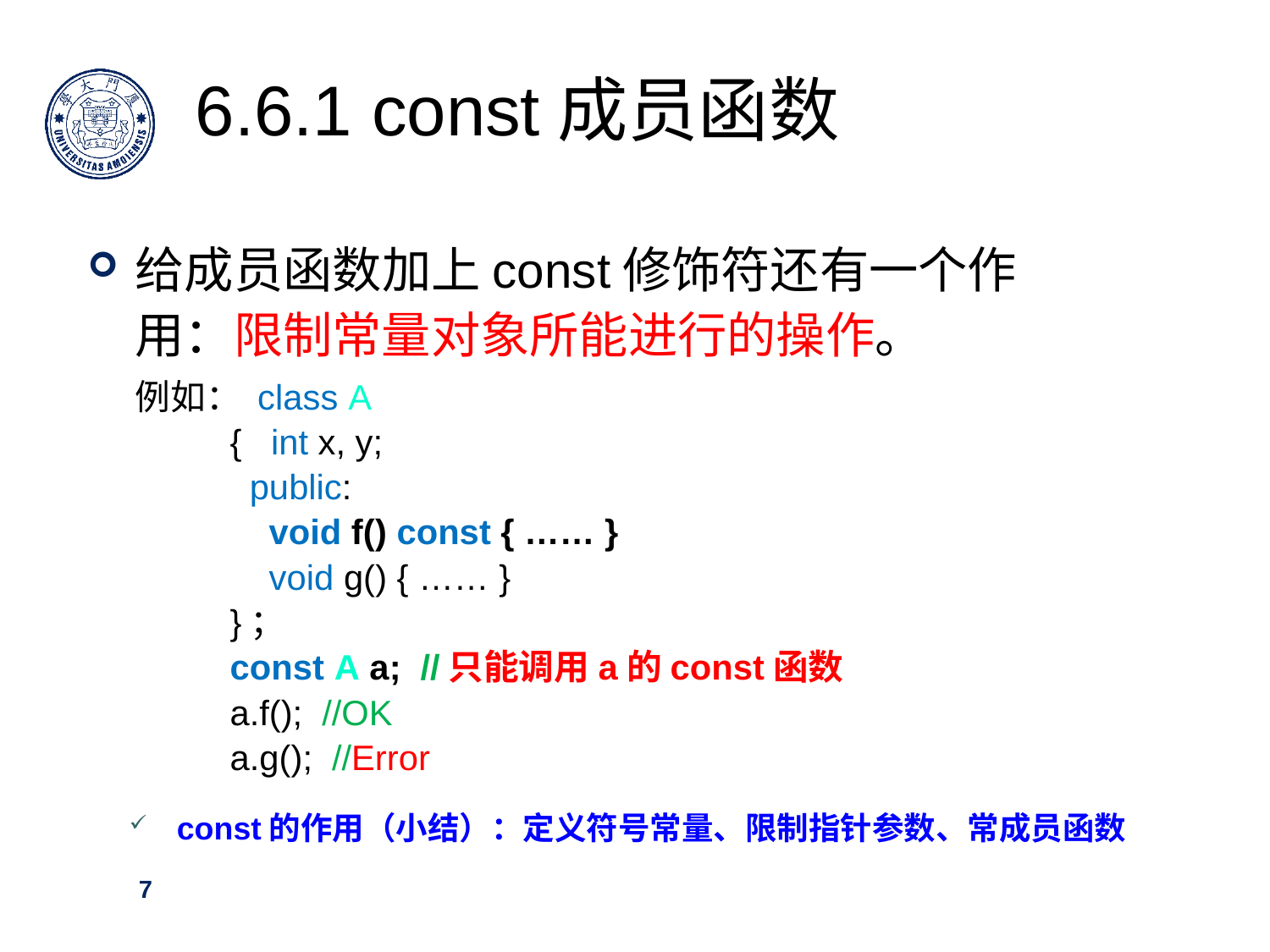

6.6.1 const成员函数
给成员函数加上const修饰符还有一个作用：限制常量对象所能进行的操作。
     例如： class A
           {   int x, y;
             public:
               void f() const { …… }
               void g() { …… }
           }；
           const A a;  //只能调用a的const函数
           a.f();  //OK
           a.g();  //Error
const的作用（小结）：定义符号常量、限制指针参数、常成员函数
7